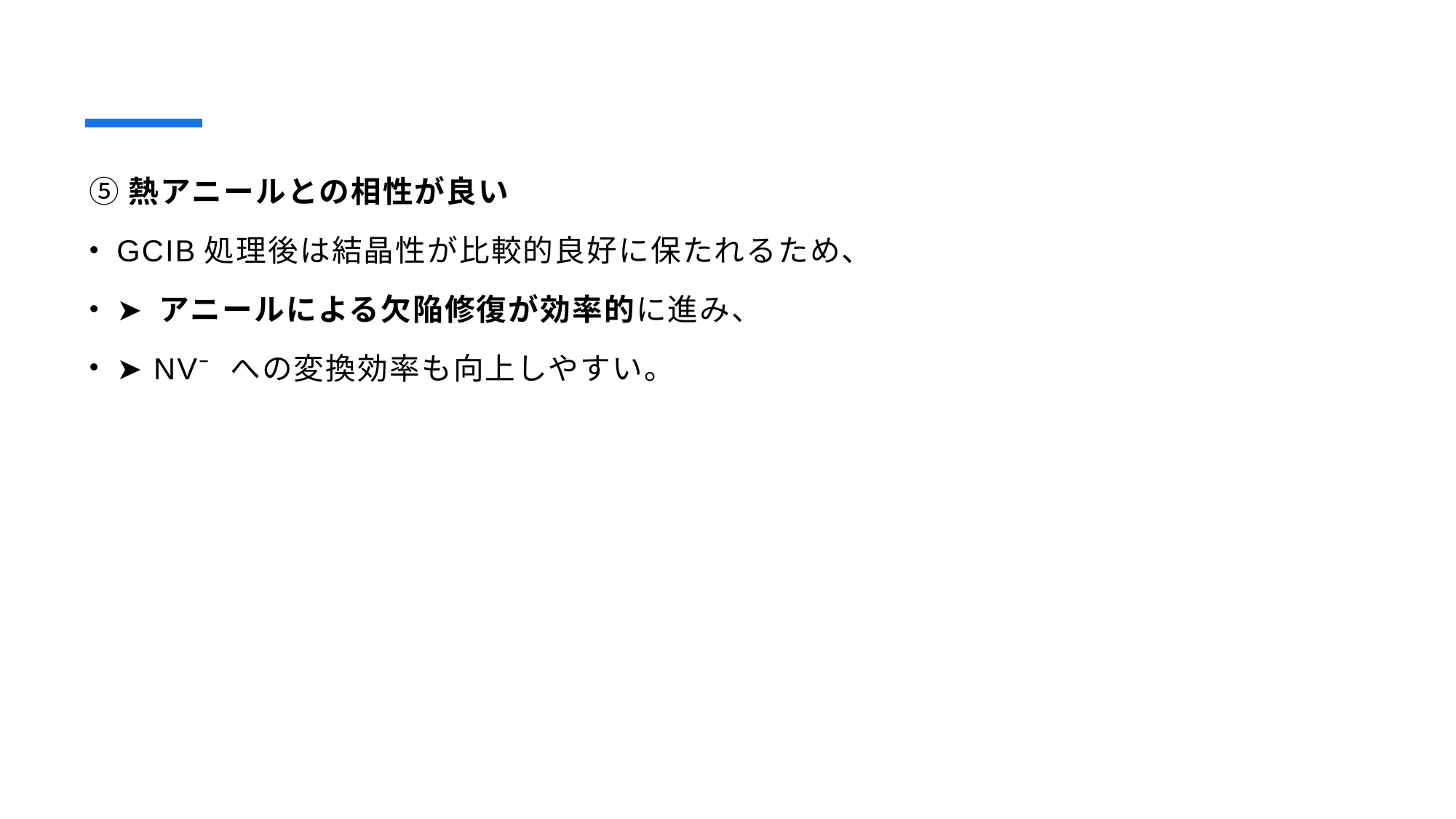

⑤熱アニールとの相性が良い
GCIB処理後は結晶性が比較的良好に保たれるため、
➤ アニールによる欠陥修復が効率的に進み、
➤ NV⁻への変換効率も向上しやすい。